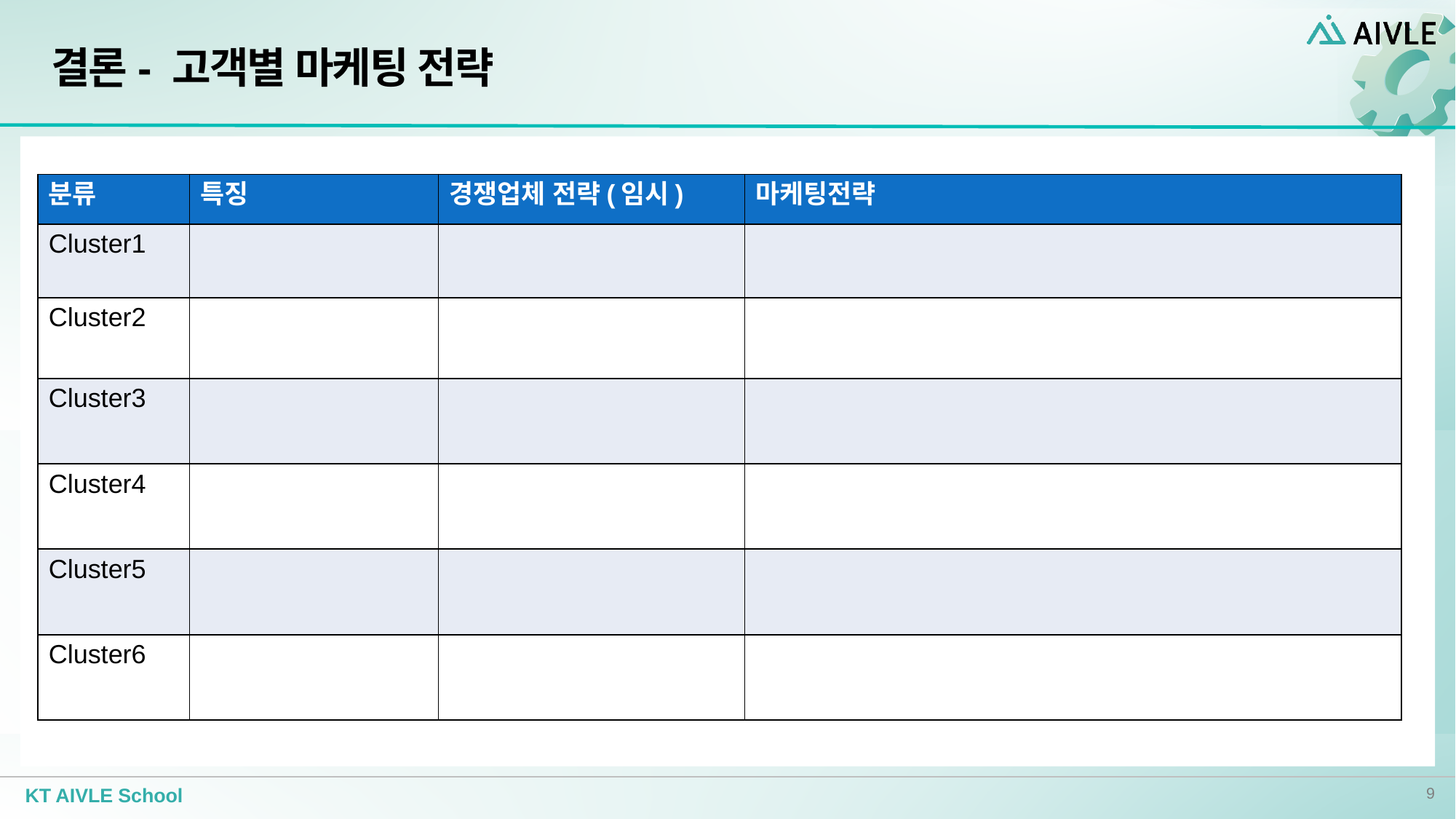

결론- 고객별 마케팅 전략
| 분류 | 특징 | 경쟁업체 전략(임시) | 마케팅전략 |
| --- | --- | --- | --- |
| Cluster1 |  |  |  |
| Cluster2 |  |  |  |
| Cluster3 |  |  |  |
| Cluster4 |  |  |  |
| Cluster5 |  |  |  |
| Cluster6 |  |  |  |